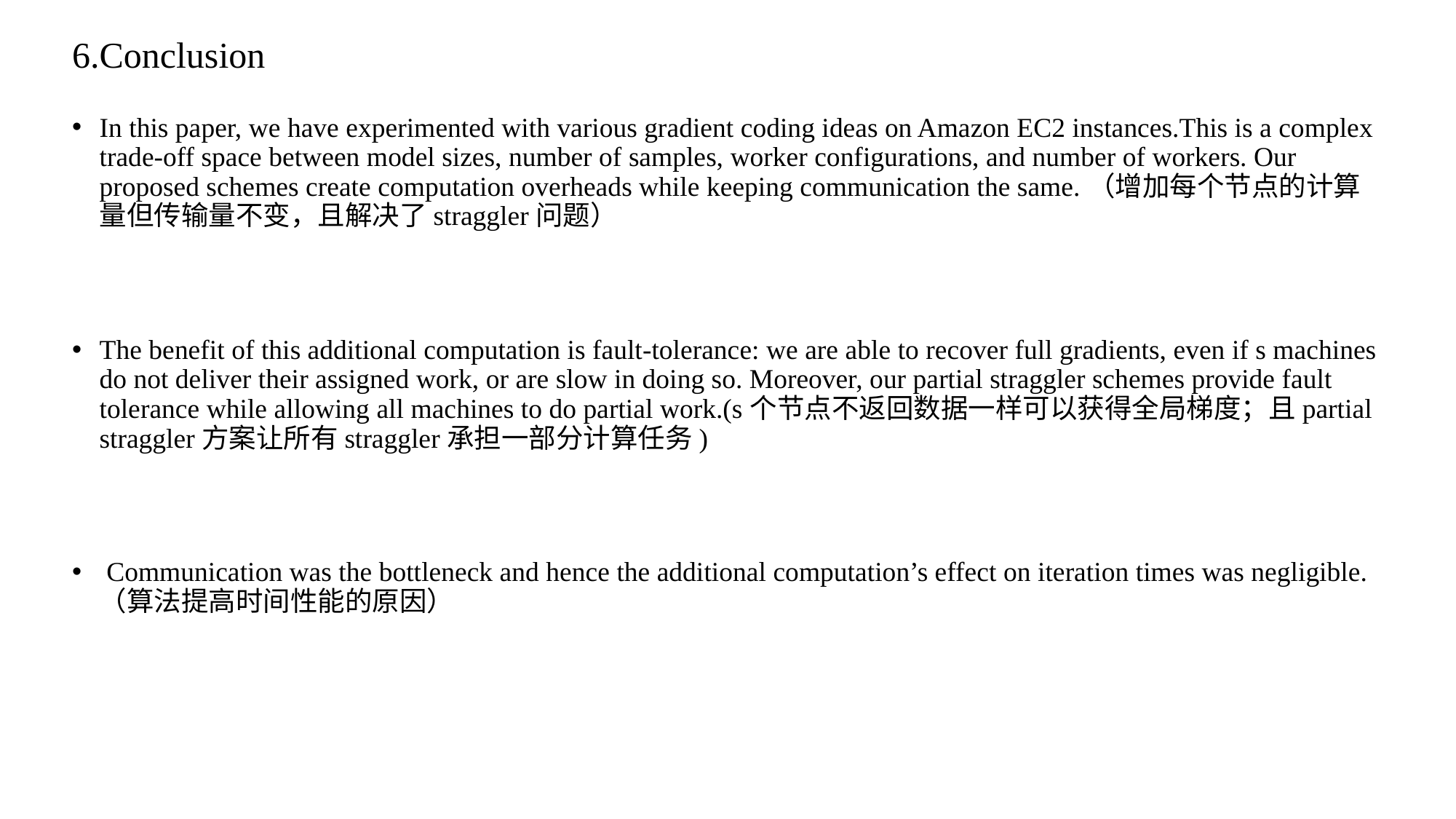

# 6.Conclusion
In this paper, we have experimented with various gradient coding ideas on Amazon EC2 instances.This is a complex trade-off space between model sizes, number of samples, worker configurations, and number of workers. Our proposed schemes create computation overheads while keeping communication the same.（增加每个节点的计算量但传输量不变，且解决了straggler问题）

The benefit of this additional computation is fault-tolerance: we are able to recover full gradients, even if s machines do not deliver their assigned work, or are slow in doing so. Moreover, our partial straggler schemes provide fault tolerance while allowing all machines to do partial work.(s个节点不返回数据一样可以获得全局梯度；且partial straggler方案让所有straggler承担一部分计算任务)

 Communication was the bottleneck and hence the additional computation’s effect on iteration times was negligible.（算法提高时间性能的原因）